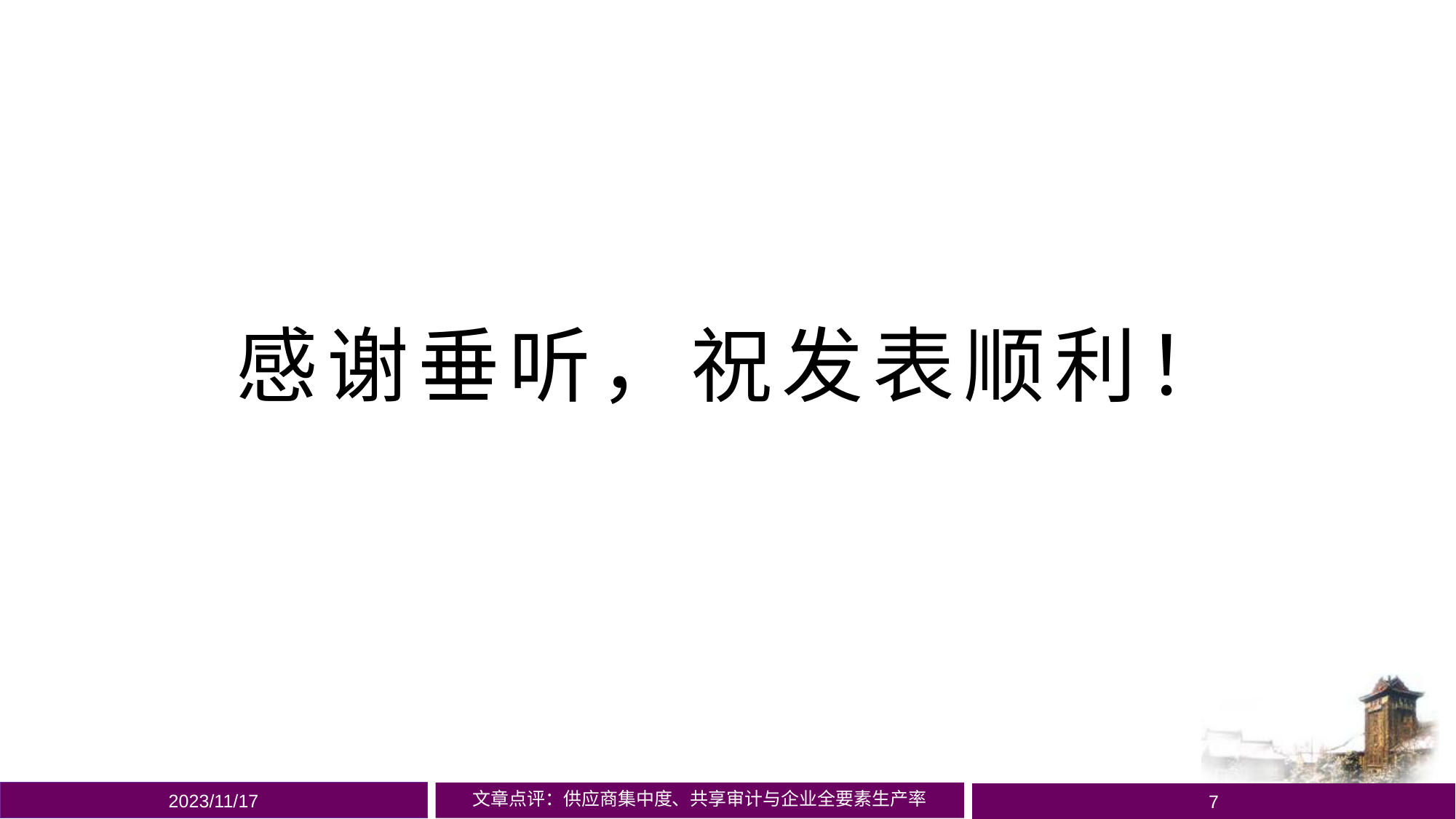

# 感谢垂听，祝发表顺利！
2023/11/17
文章点评：供应商集中度、共享审计与企业全要素生产率
7